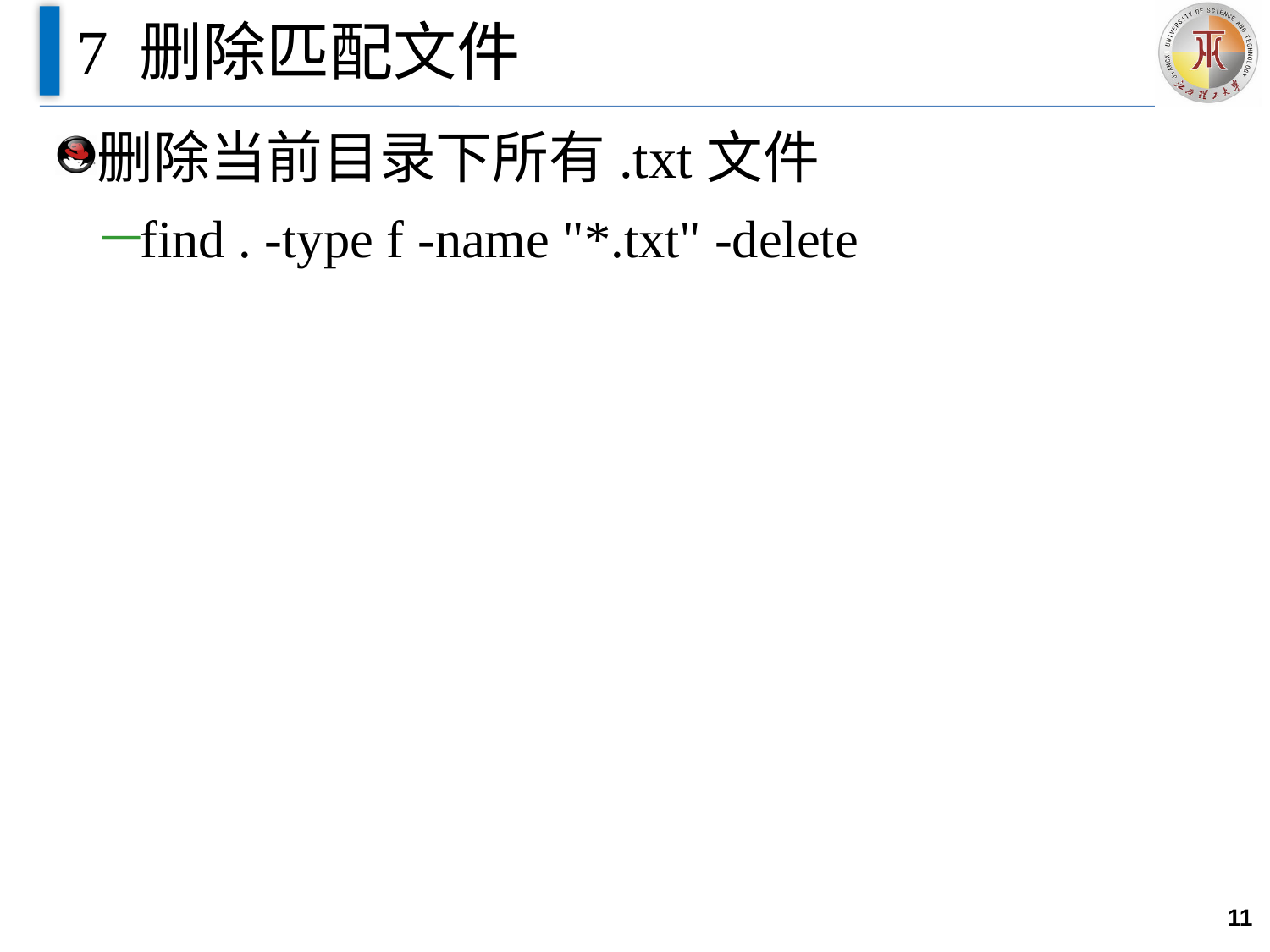

# 7 删除匹配文件
删除当前目录下所有.txt文件
find . -type f -name "*.txt" -delete
11